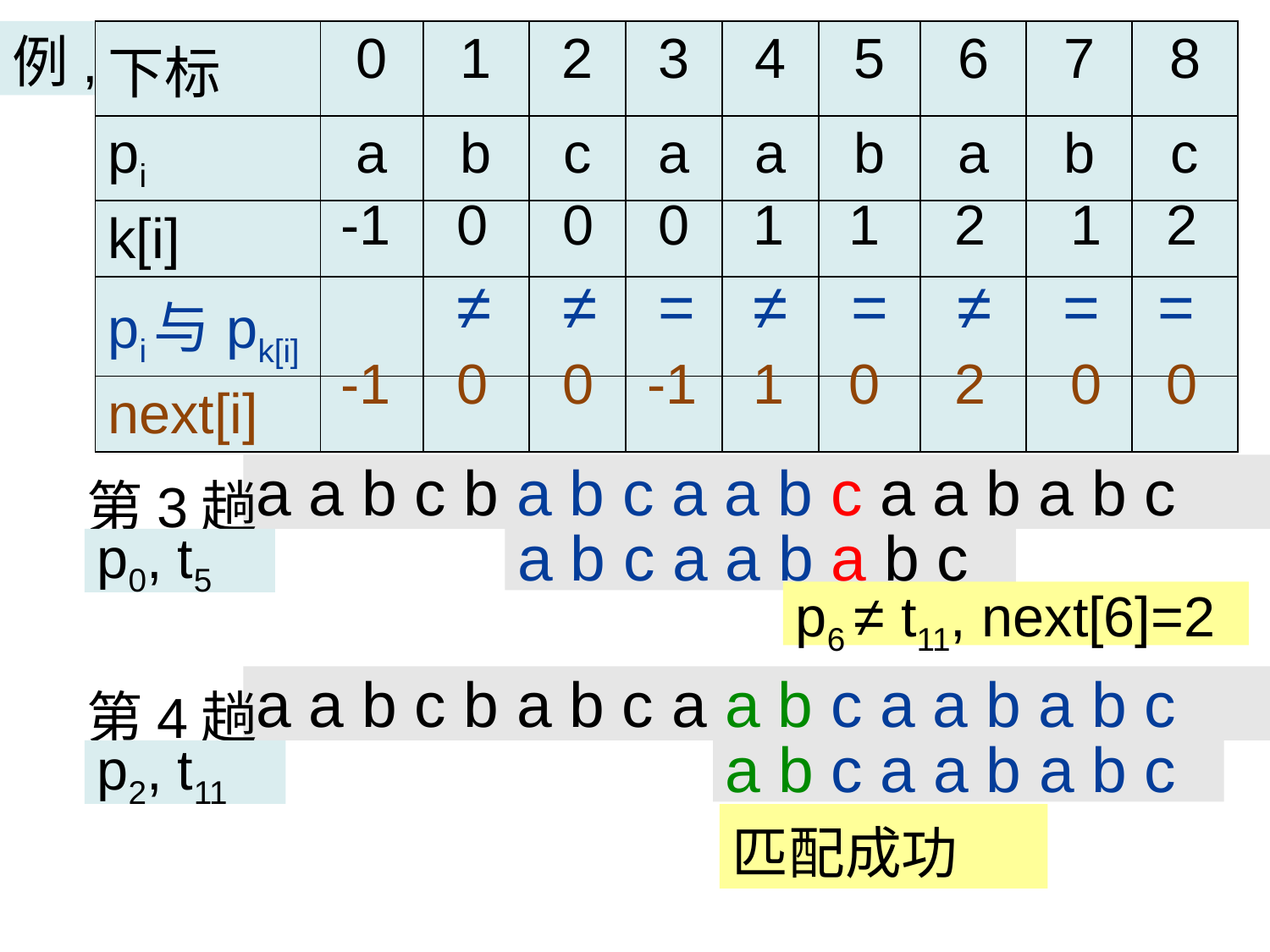

例, p=abcaababc,
| 下标 | 0 | 1 | 2 | 3 | 4 | 5 | 6 | 7 | 8 |
| --- | --- | --- | --- | --- | --- | --- | --- | --- | --- |
| pi | a | b | c | a | a | b | a | b | c |
| k[i] |  |  |  |  |  |  |  |  |  |
| pi与pk[i] |  |  |  |  |  |  |  |  |  |
| next[i] |  |  |  |  |  |  |  |  |  |
0
-1
0
0
1
1
2
1
2
≠
≠
=
≠
=
≠
=
=
-1
0
0
-1
1
0
2
0
0
第3趟
a a b c b a b c a a b c a a b a b c
a b c a a b a b c
p0, t5
p6 ≠ t11, next[6]=2
第4趟
a a b c b a b c a a b c a a b a b c
a b c a a b a b c
p2, t11
匹配成功